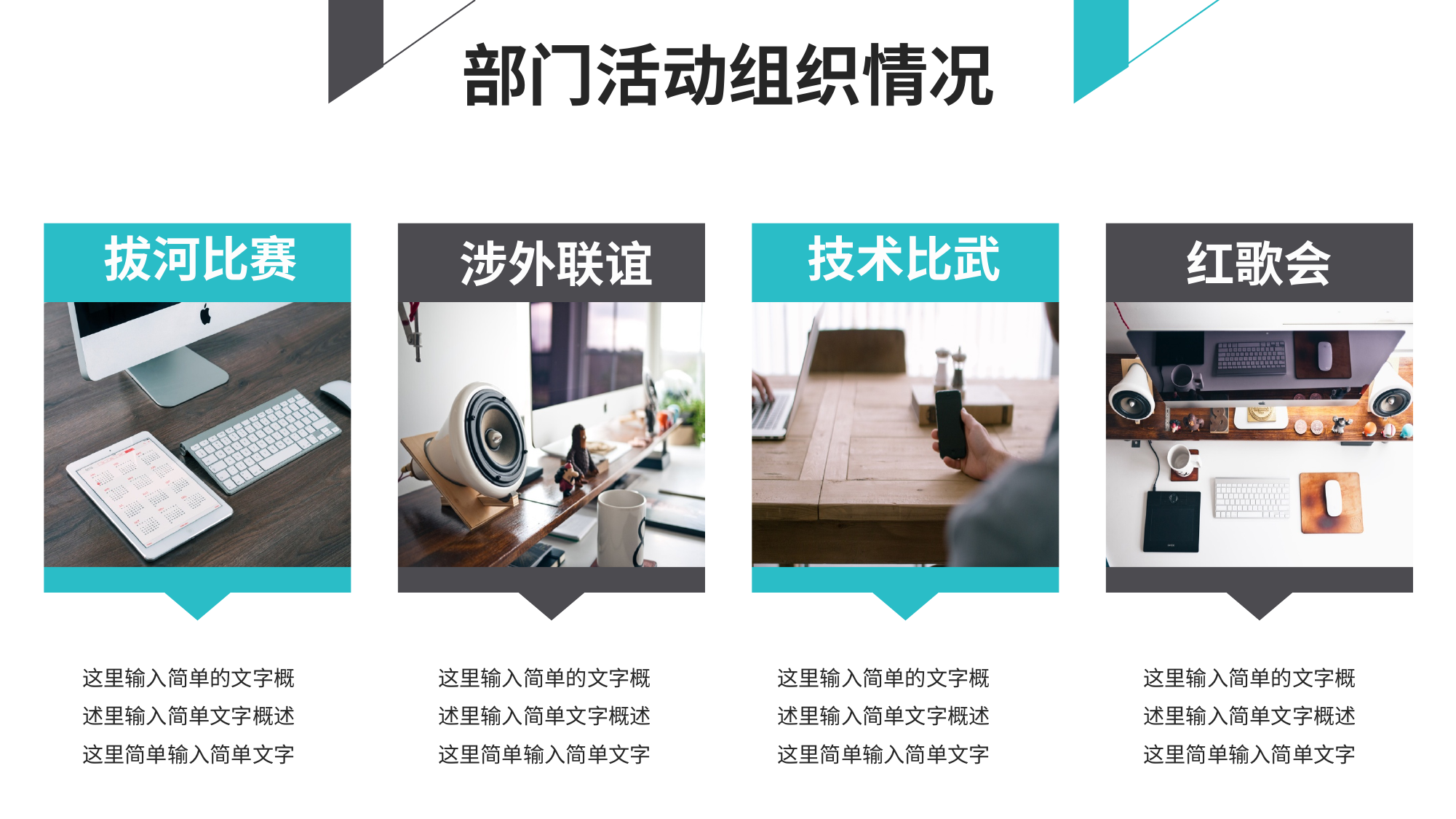

部门活动组织情况
拔河比赛

技术比武

涉外联谊

红歌会

这里输入简单的文字概述里输入简单文字概述这里简单输入简单文字
这里输入简单的文字概述里输入简单文字概述这里简单输入简单文字
这里输入简单的文字概述里输入简单文字概述这里简单输入简单文字
这里输入简单的文字概述里输入简单文字概述这里简单输入简单文字